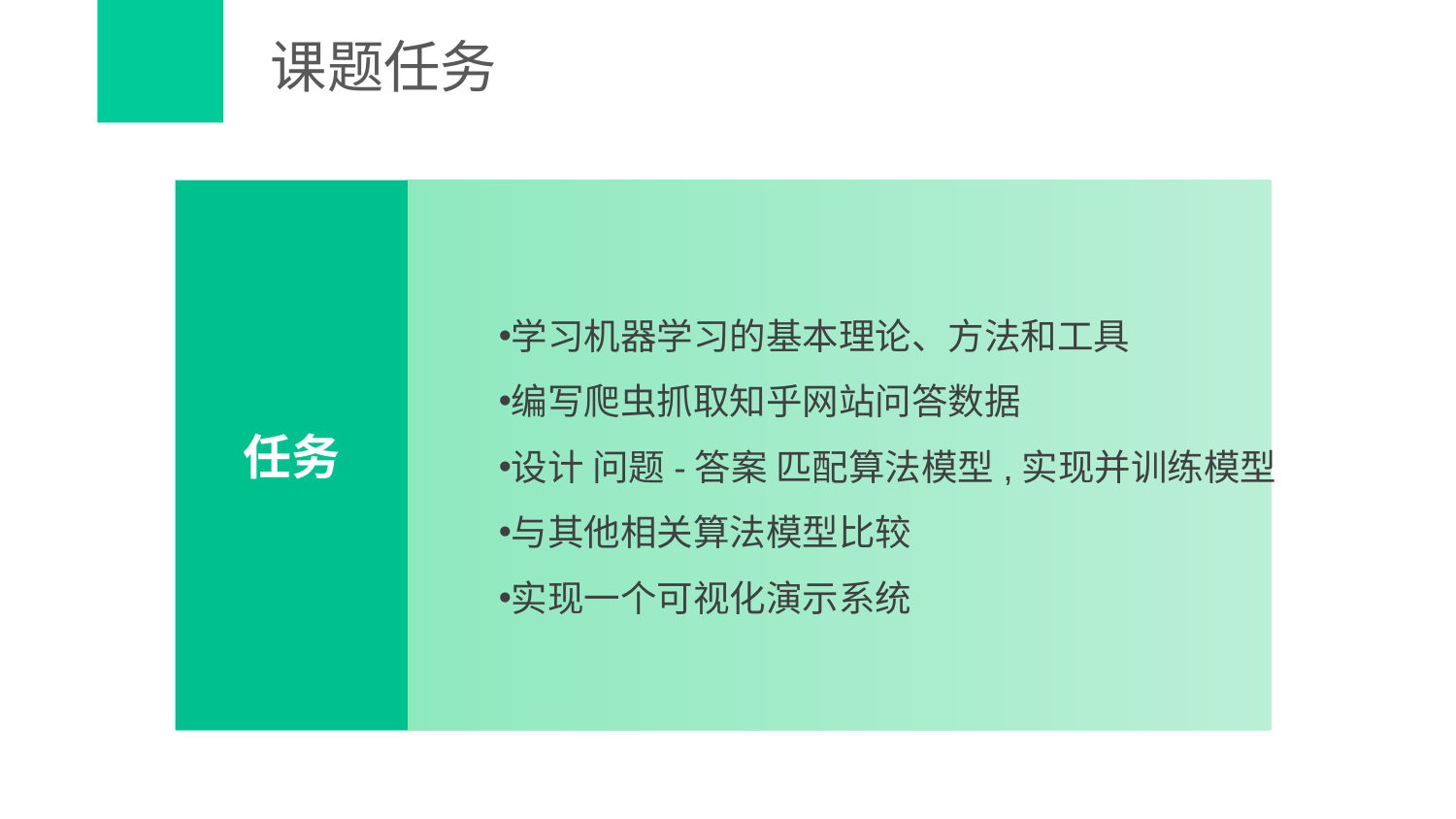

# 课题任务
任务
学习机器学习的基本理论、方法和工具
编写爬虫抓取知乎网站问答数据
设计 问题-答案 匹配算法模型,实现并训练模型
与其他相关算法模型比较
实现一个可视化演示系统